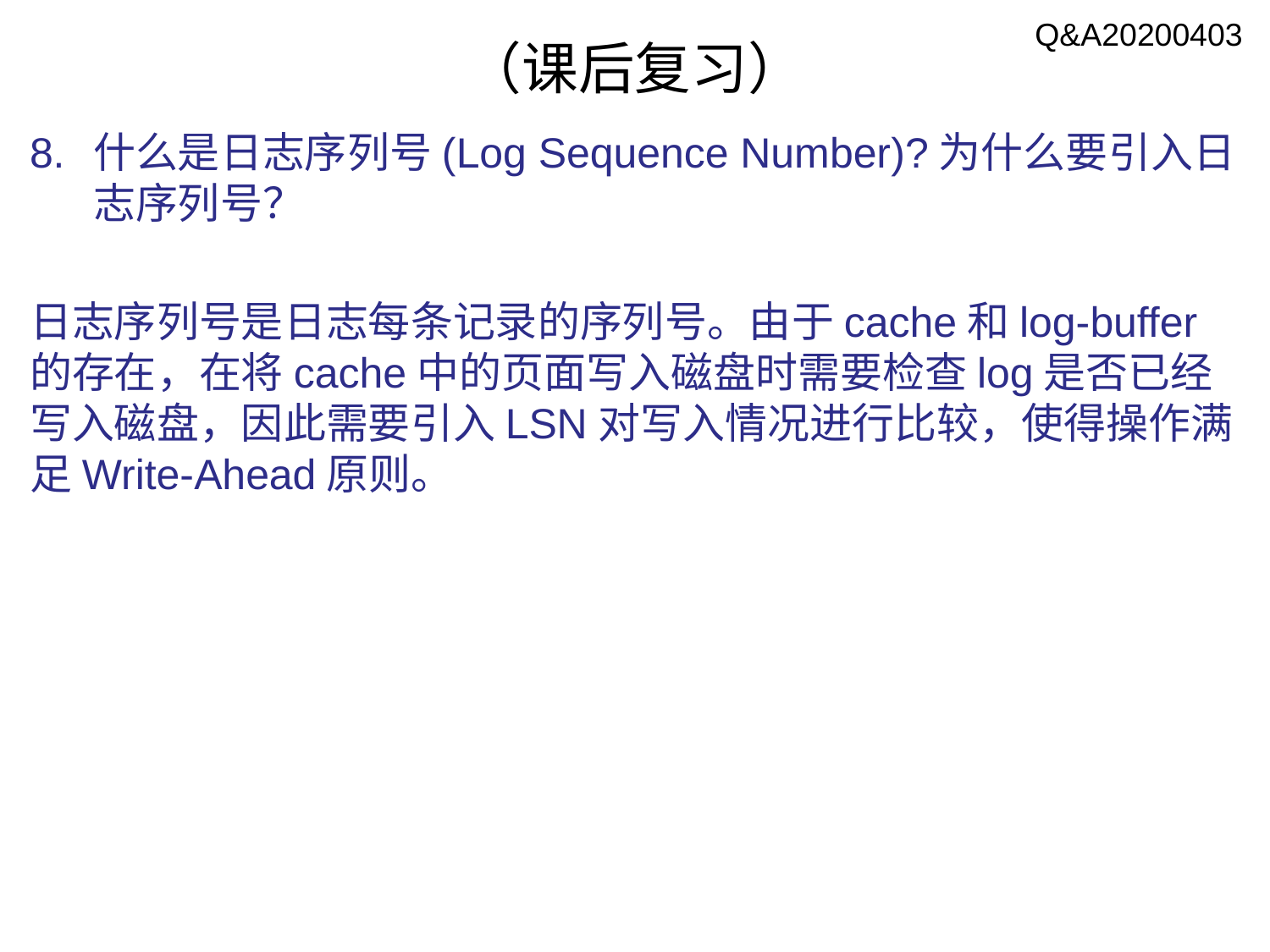

Q&A20200403
# （课后复习）
什么是日志序列号(Log Sequence Number)?为什么要引入日志序列号？

日志序列号是日志每条记录的序列号。由于cache和log-buffer的存在，在将cache中的页面写入磁盘时需要检查log是否已经写入磁盘，因此需要引入LSN对写入情况进行比较，使得操作满足Write-Ahead原则。